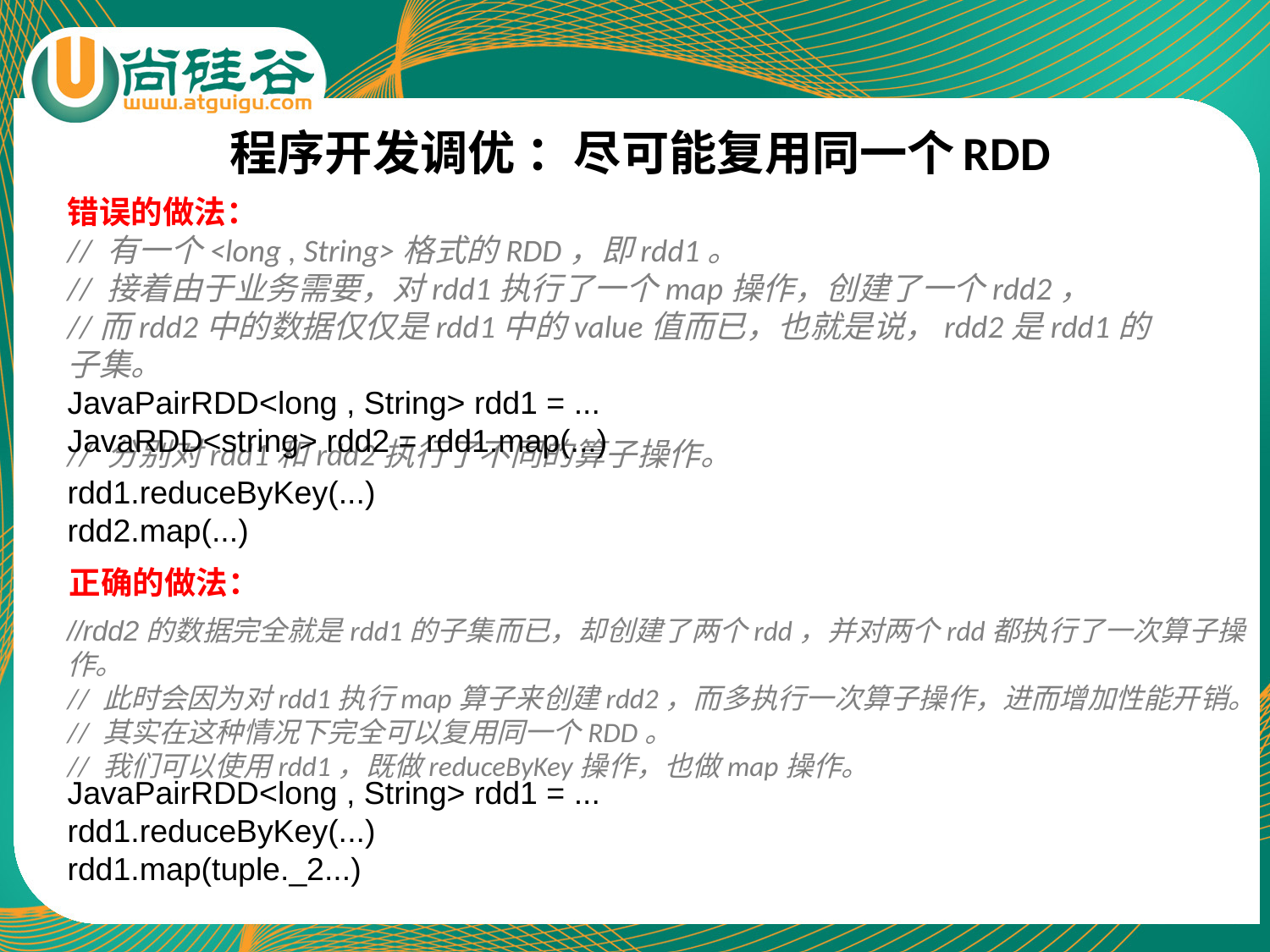

# 程序开发调优 ：尽可能复用同一个RDD
错误的做法：
// 有一个<long , String>格式的RDD，即rdd1。
// 接着由于业务需要，对rdd1执行了一个map操作，创建了一个rdd2，
//而rdd2中的数据仅仅是rdd1中的value值而已，也就是说，rdd2是rdd1的子集。
JavaPairRDD<long , String> rdd1 = ...
JavaRDD<string> rdd2 = rdd1.map(...)
// 分别对rdd1和rdd2执行了不同的算子操作。
rdd1.reduceByKey(...)
rdd2.map(...)
正确的做法：
//rdd2的数据完全就是rdd1的子集而已，却创建了两个rdd，并对两个rdd都执行了一次算子操作。
// 此时会因为对rdd1执行map算子来创建rdd2，而多执行一次算子操作，进而增加性能开销。
// 其实在这种情况下完全可以复用同一个RDD。
// 我们可以使用rdd1，既做reduceByKey操作，也做map操作。
JavaPairRDD<long , String> rdd1 = ...
rdd1.reduceByKey(...)
rdd1.map(tuple._2...)